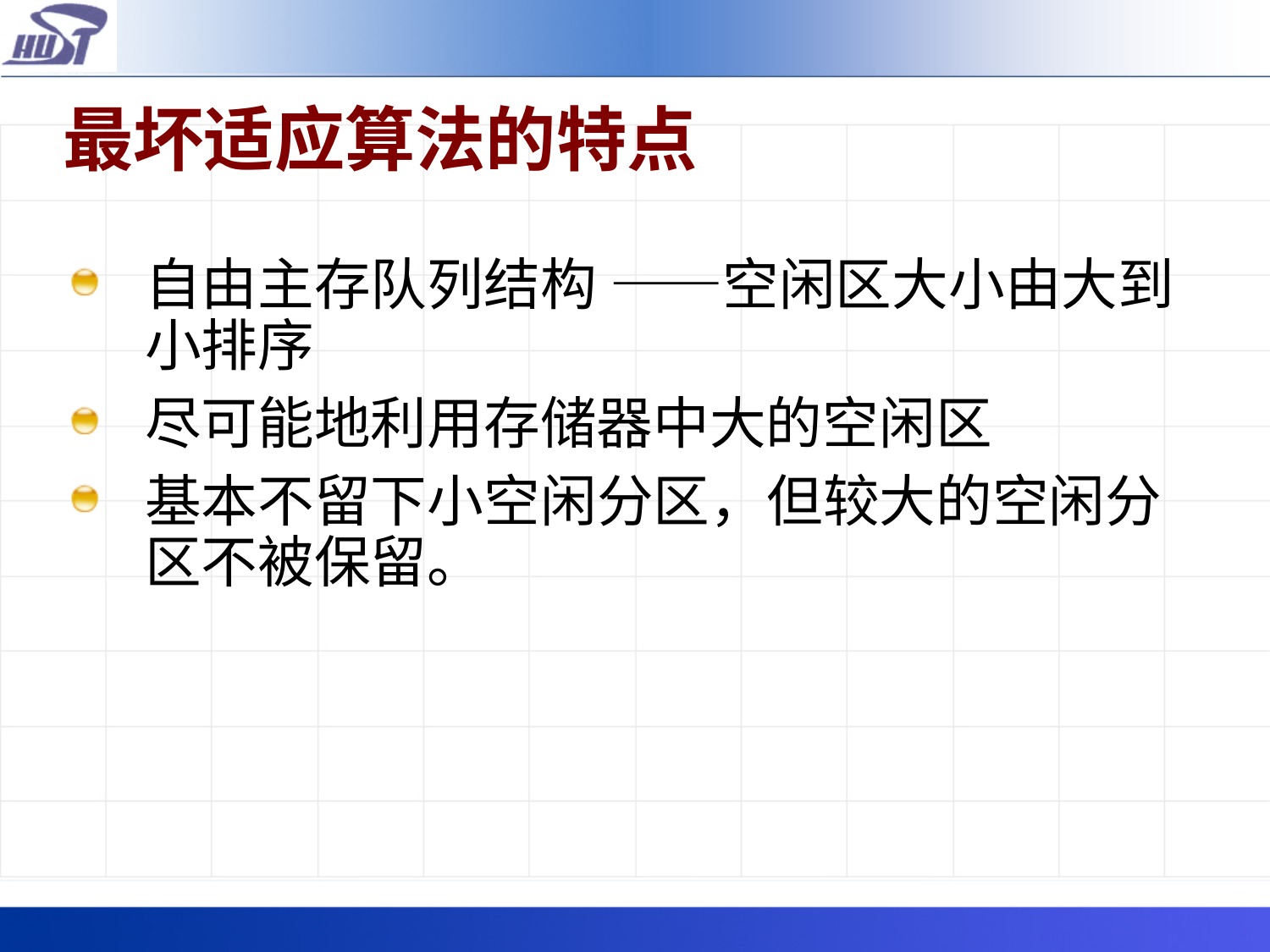

# 最坏适应算法的特点
自由主存队列结构 ——空闲区大小由大到小排序
尽可能地利用存储器中大的空闲区
基本不留下小空闲分区，但较大的空闲分区不被保留。
60